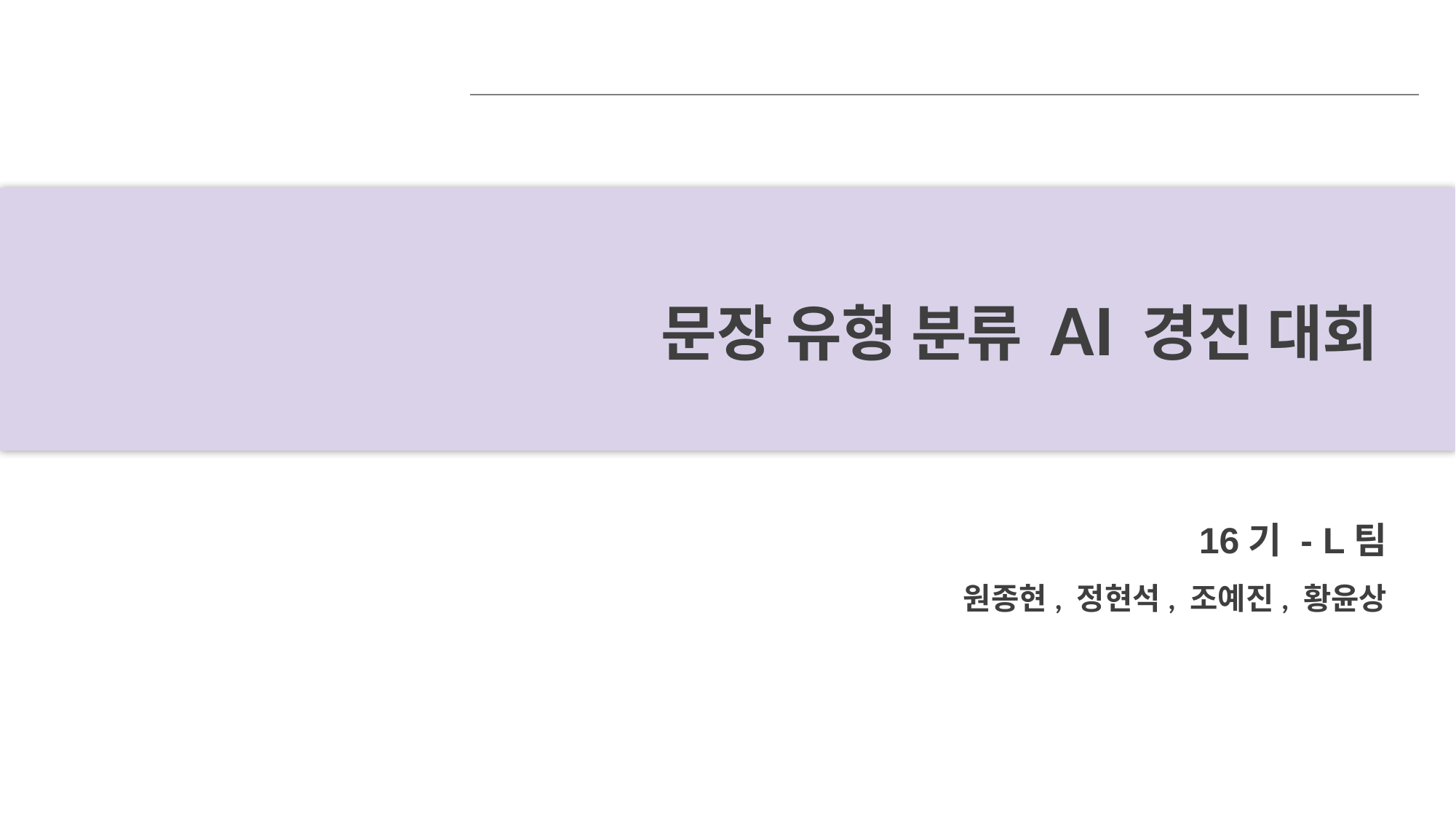

문장 유형 분류 AI 경진 대회
16기 - L팀
원종현, 정현석, 조예진, 황윤상